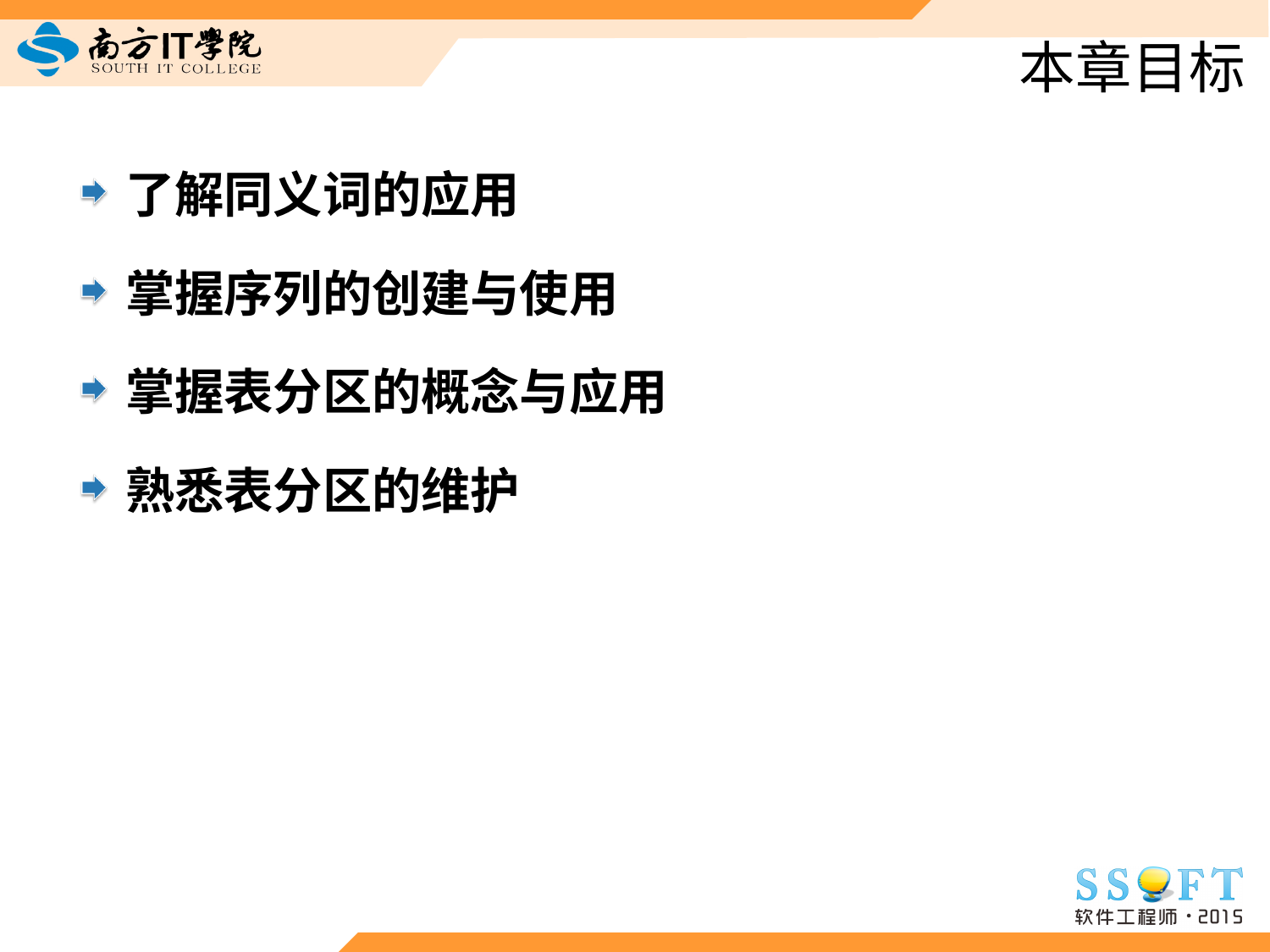

# 本章目标
了解同义词的应用
掌握序列的创建与使用
掌握表分区的概念与应用
熟悉表分区的维护